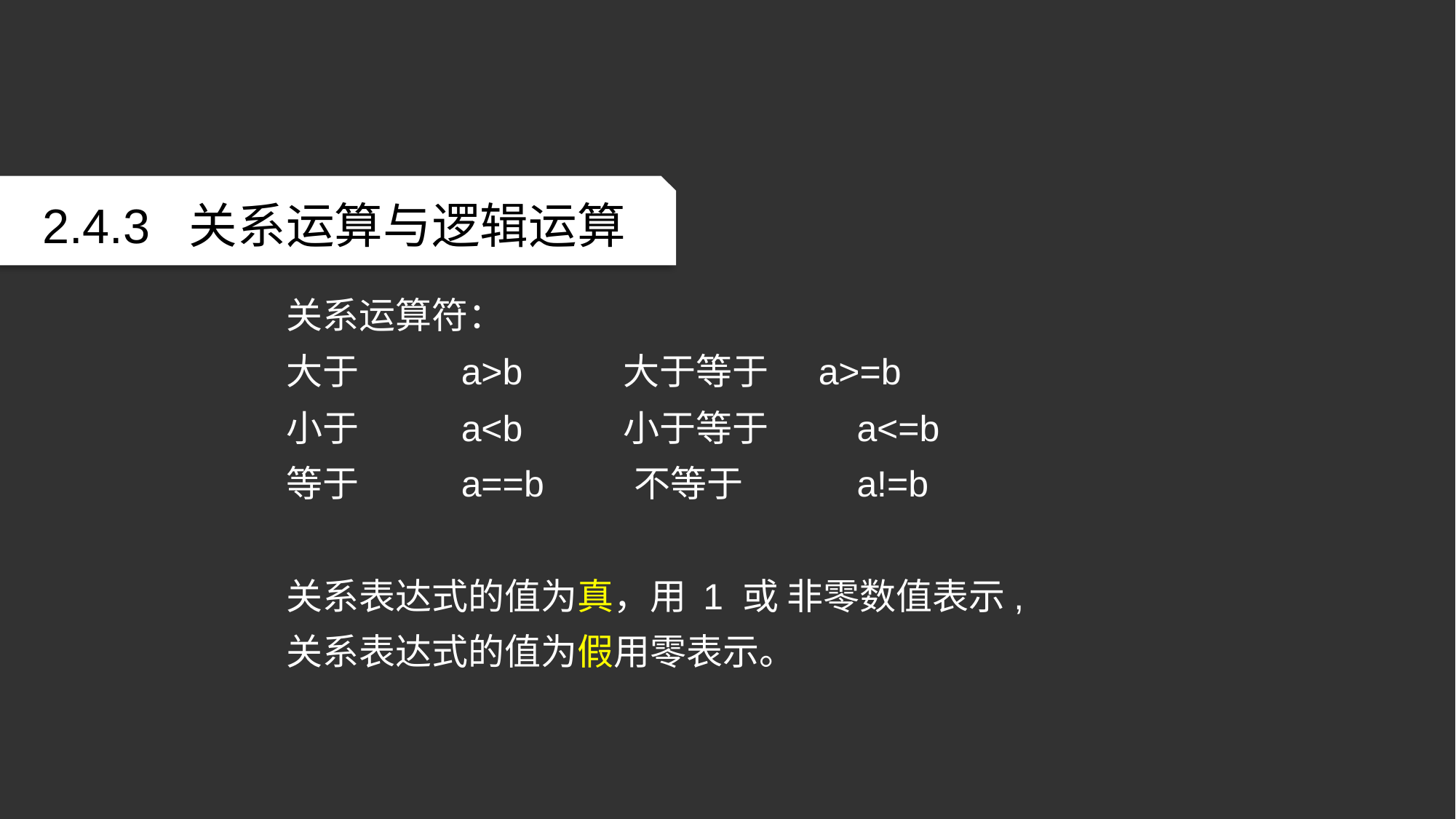

2.4.3  关系运算与逻辑运算
关系运算符：
大于	       a>b         大于等于     a>=b
小于	       a<b         小于等于	  a<=b
等于	       a==b        不等于	  a!=b

关系表达式的值为真，用 1 或 非零数值表示,
关系表达式的值为假用零表示。